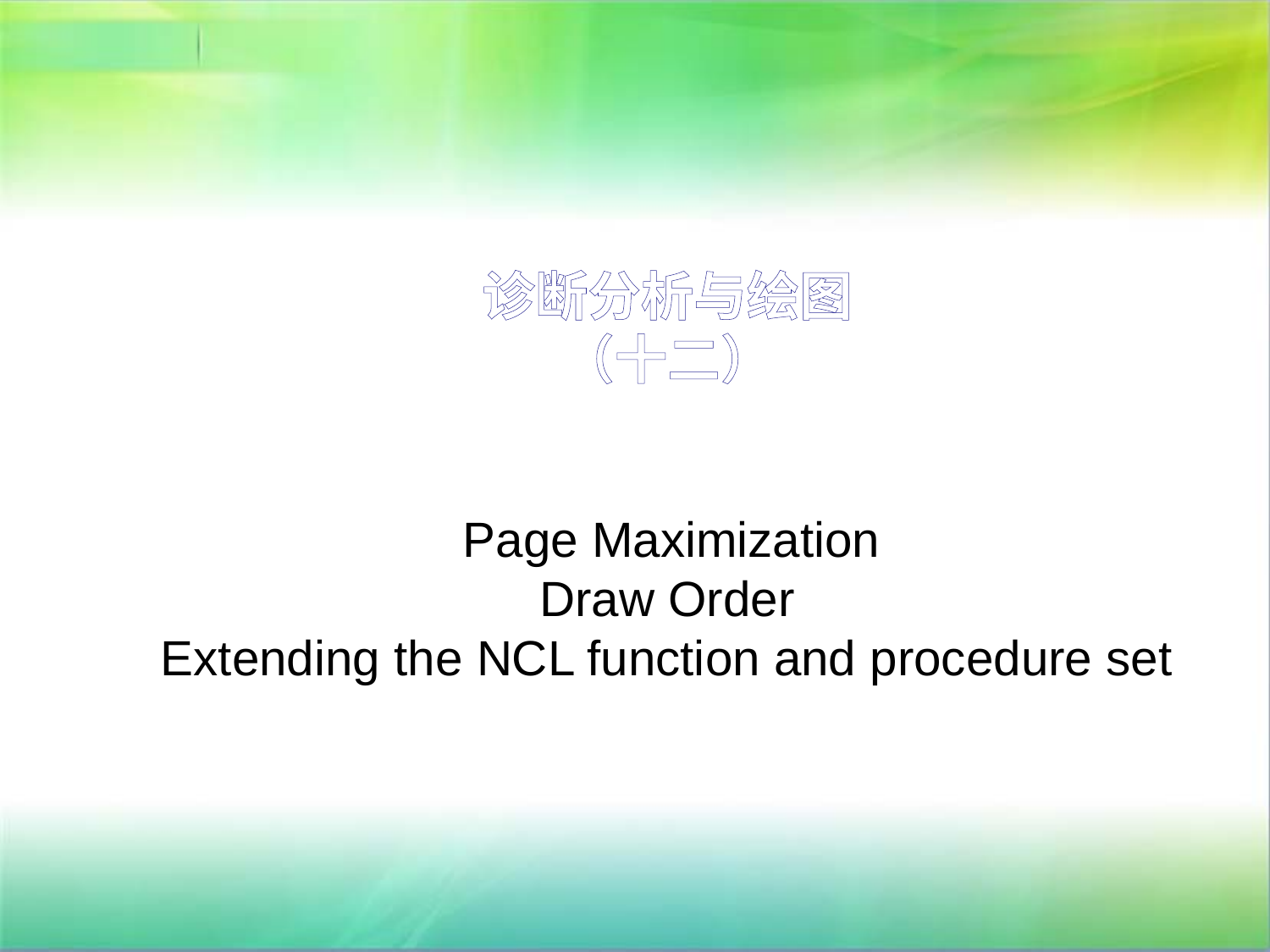

# 诊断分析与绘图 （十二） Page Maximization Draw Order Extending the NCL function and procedure set